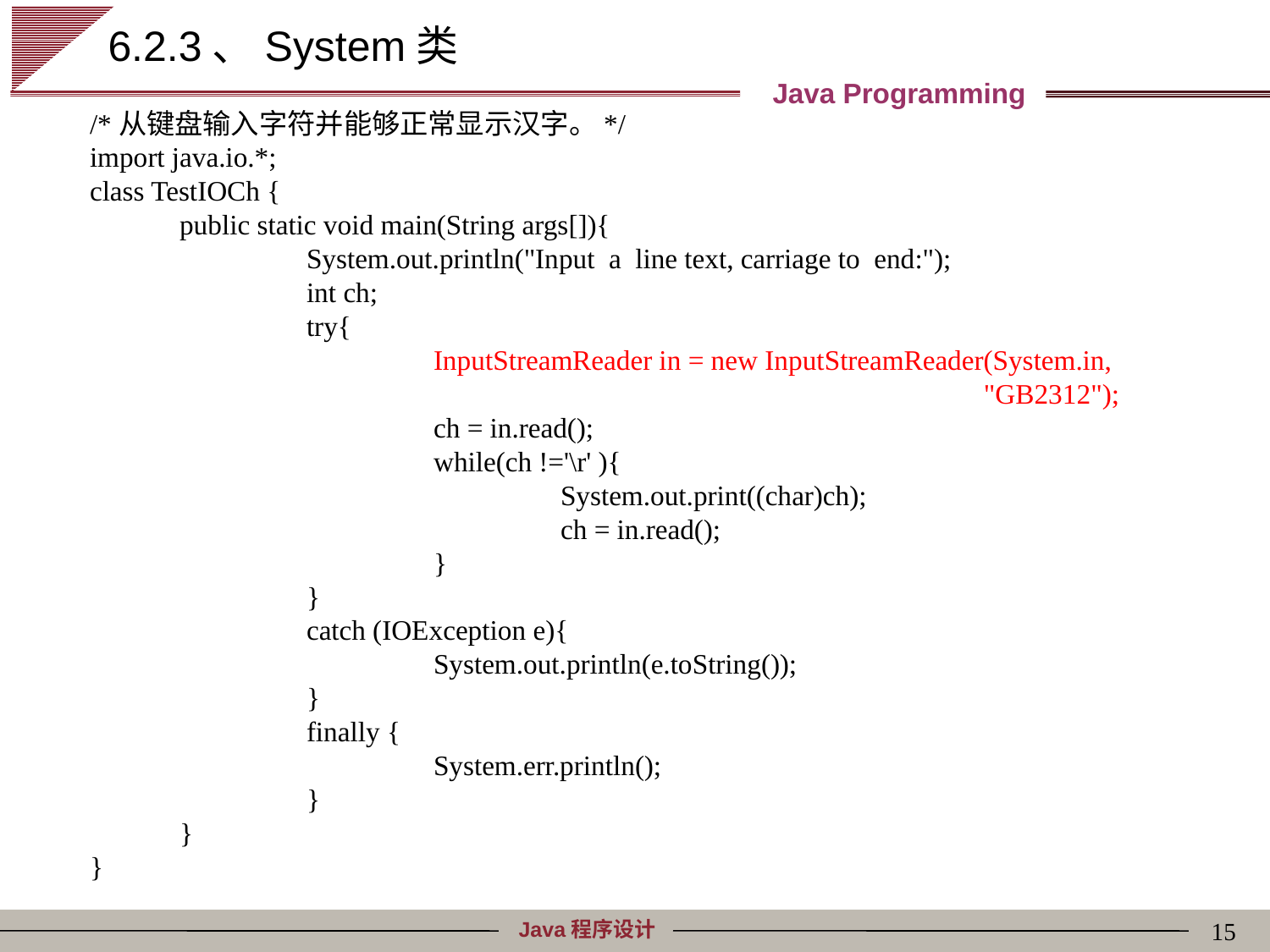

# 6.2.3、System类
/*从键盘输入字符并能够正常显示汉字。*/
import java.io.*;
class TestIOCh {
	public static void main(String args[]){
		System.out.println("Input  a  line text, carriage to  end:");
     		int ch;
     		try{
        			InputStreamReader in = new InputStreamReader(System.in,
                                                                                                                                "GB2312");
   			ch = in.read();
   			while(ch !='\r' ){
				System.out.print((char)ch);
   				ch = in.read();
       			}
 		}
 		catch (IOException e){
        			System.out.println(e.toString());
       		}
     		finally {
			System.err.println();
		}
    	}
}